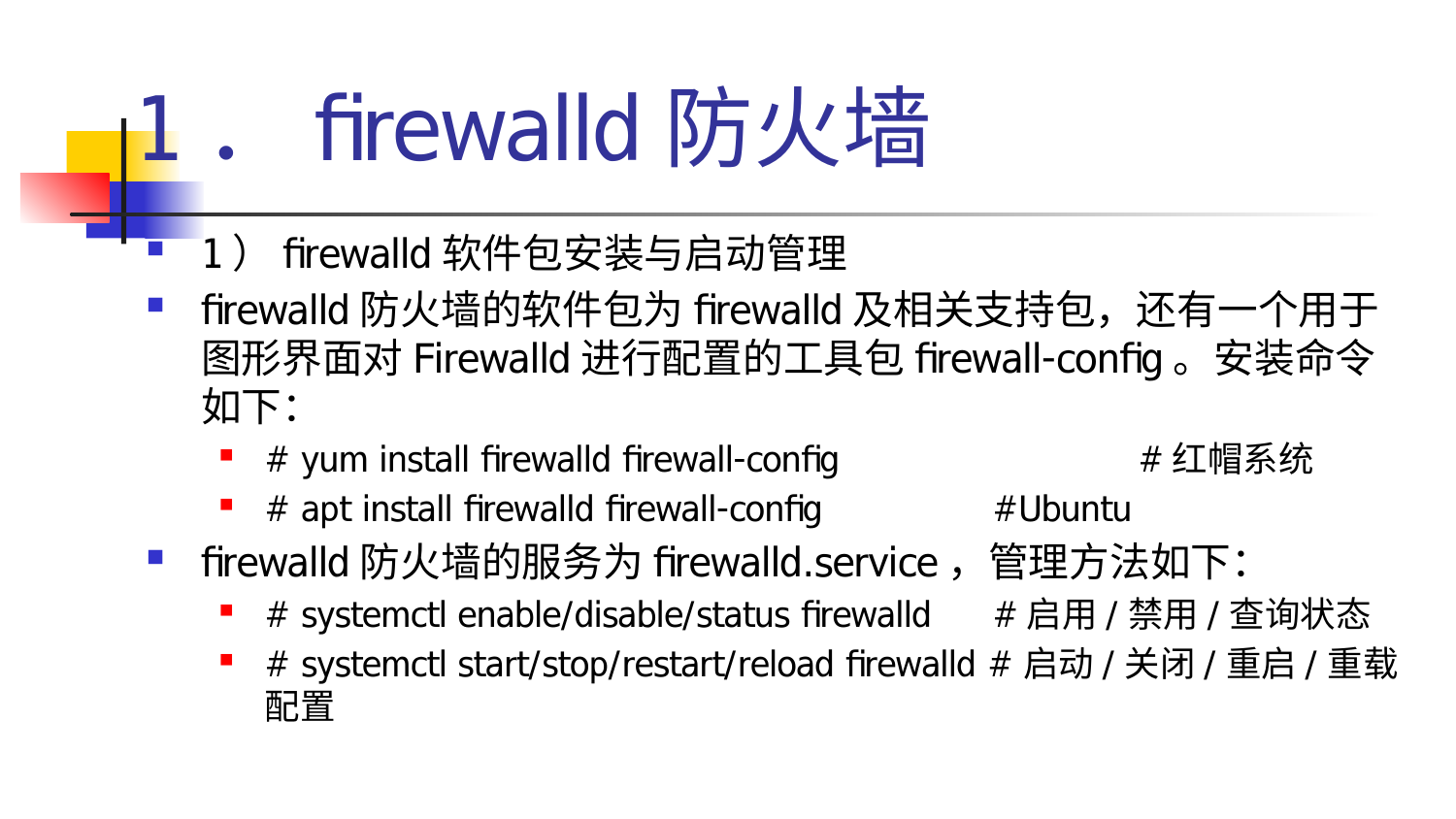

# 1．firewalld防火墙
1）firewalld软件包安装与启动管理
firewalld防火墙的软件包为firewalld及相关支持包，还有一个用于图形界面对Firewalld进行配置的工具包firewall-config。安装命令如下：
# yum install firewalld firewall-config 		#红帽系统
# apt install firewalld firewall-config 		#Ubuntu
firewalld防火墙的服务为firewalld.service，管理方法如下：
# systemctl enable/disable/status firewalld 	#启用/禁用/查询状态
# systemctl start/stop/restart/reload firewalld #启动/关闭/重启/重载配置